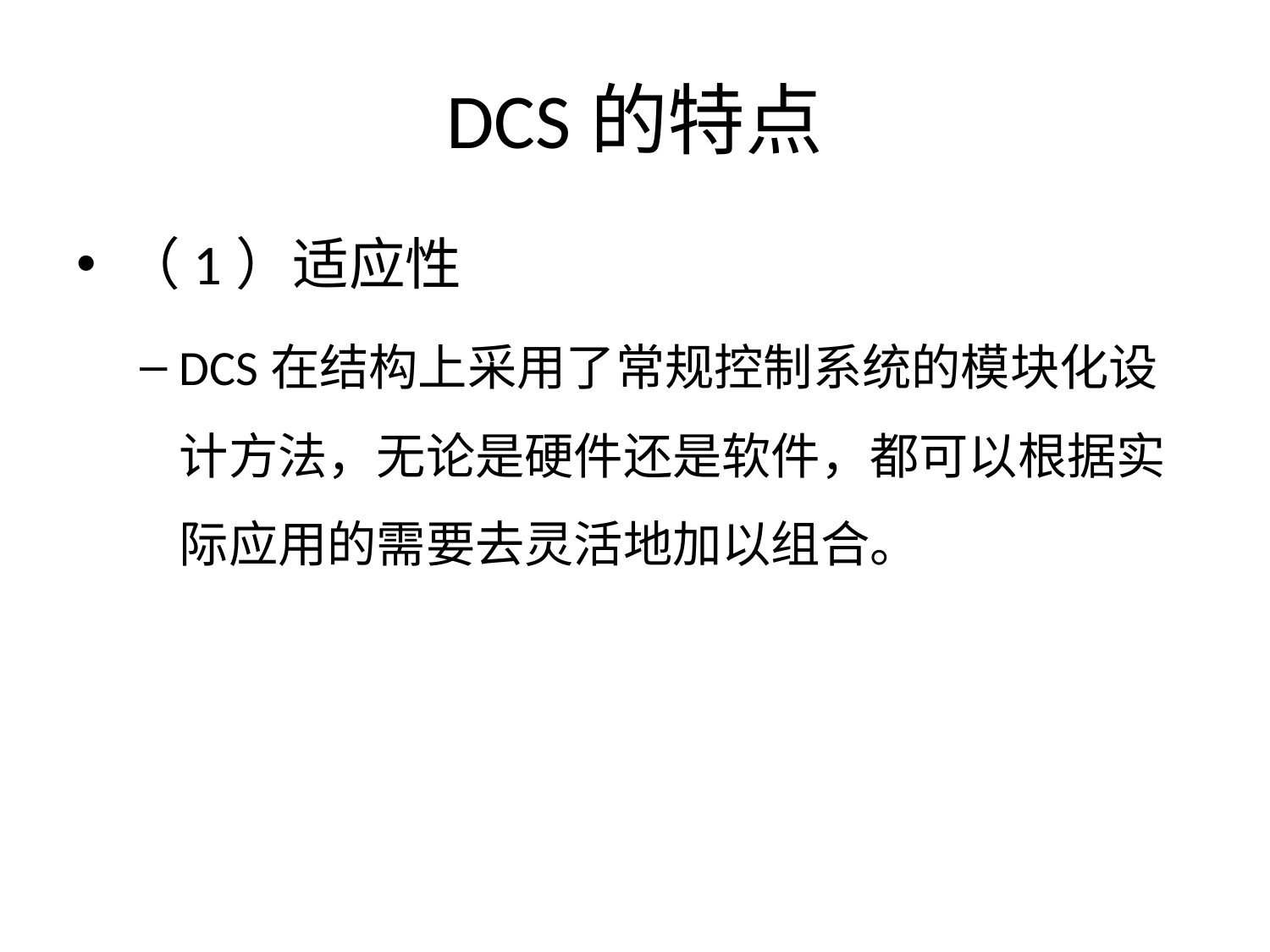

# DCS的特点
（1）适应性
DCS在结构上采用了常规控制系统的模块化设计方法，无论是硬件还是软件，都可以根据实际应用的需要去灵活地加以组合。